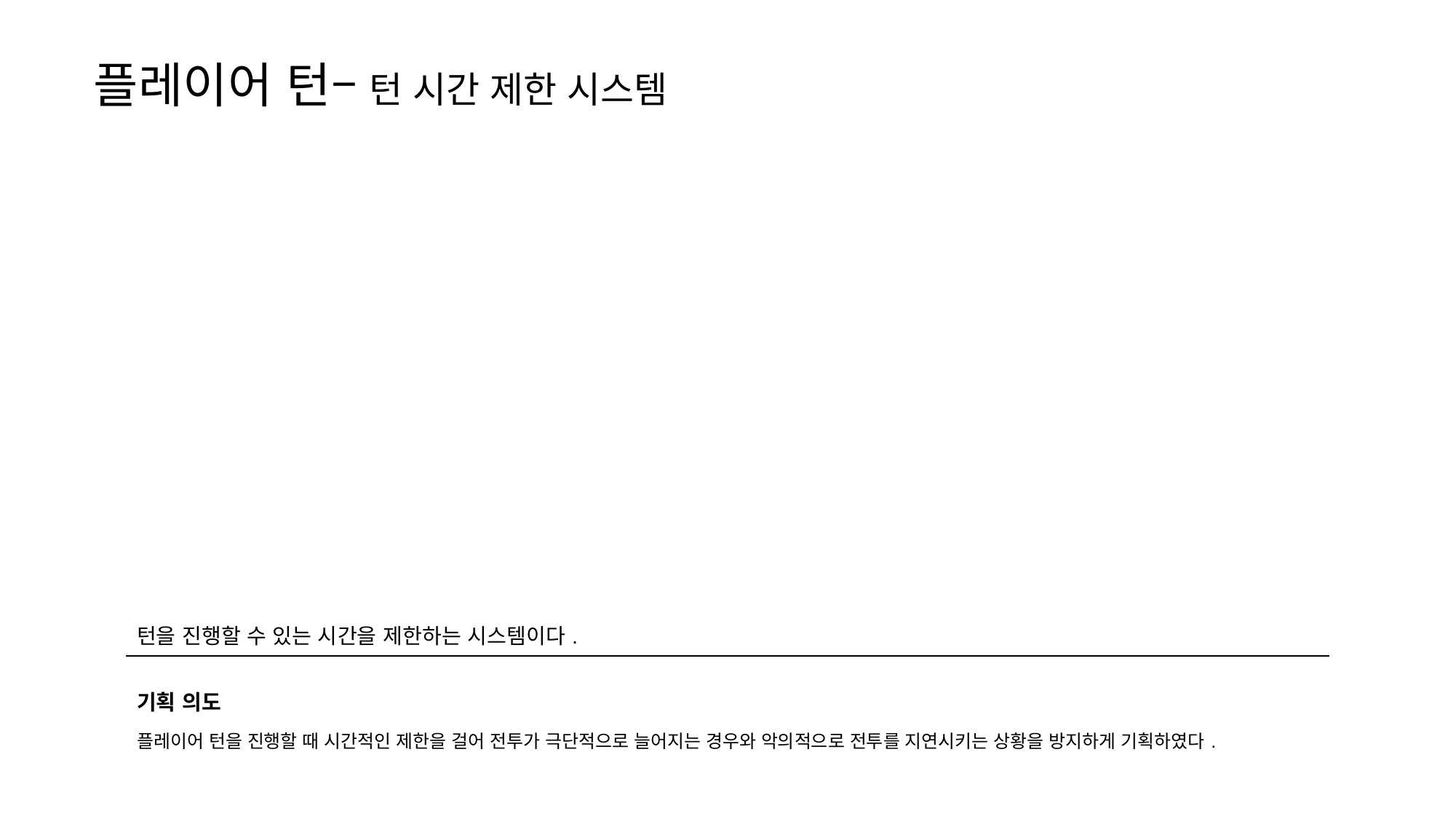

플레이어 턴– 턴 시간 제한 시스템
| 턴을 진행할 수 있는 시간을 제한하는 시스템이다. |
| --- |
| 기획 의도 |
| 플레이어 턴을 진행할 때 시간적인 제한을 걸어 전투가 극단적으로 늘어지는 경우와 악의적으로 전투를 지연시키는 상황을 방지하게 기획하였다. |